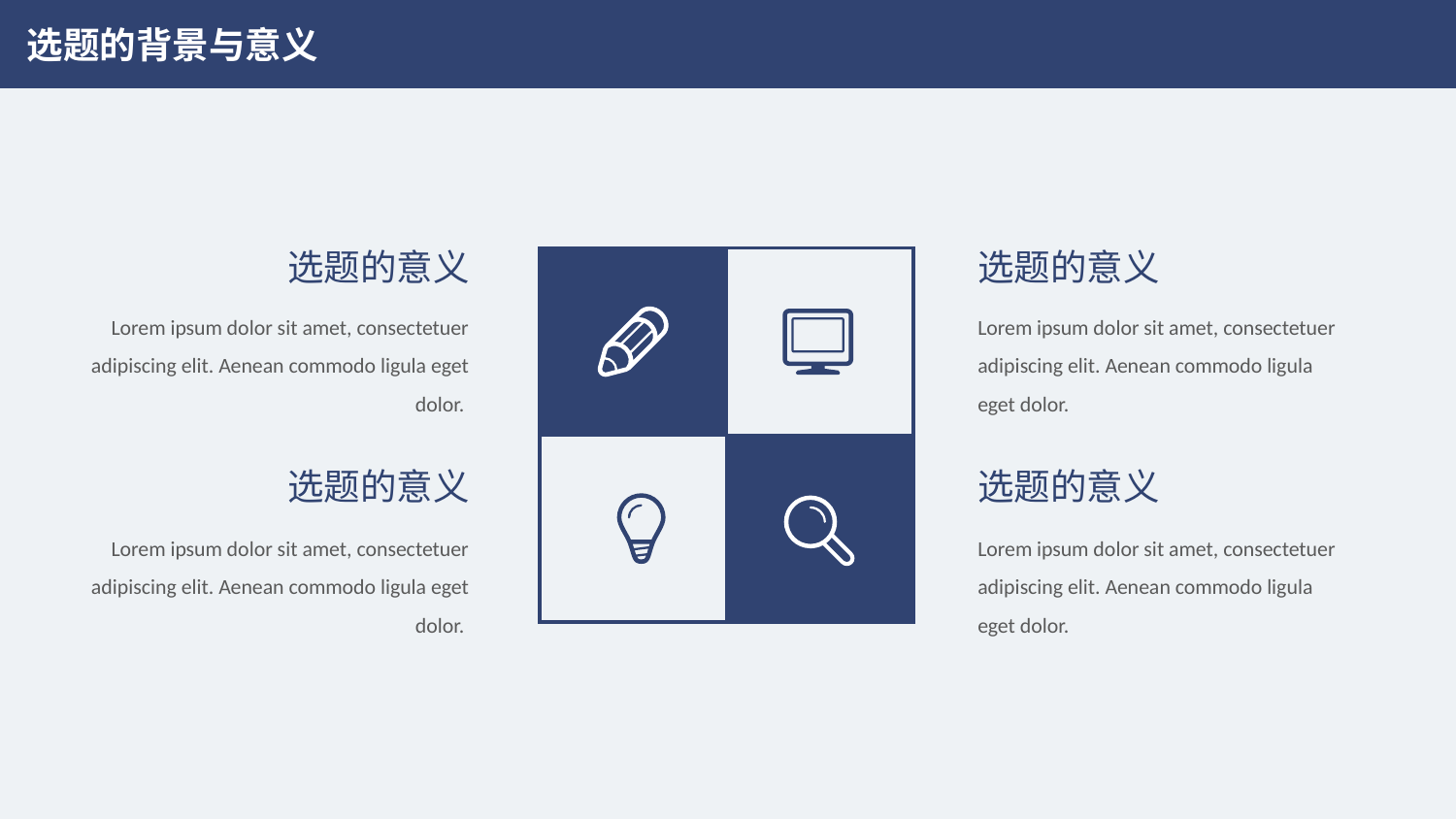

选题的背景与意义
选题的意义
选题的意义

Lorem ipsum dolor sit amet, consectetuer adipiscing elit. Aenean commodo ligula eget dolor.
Lorem ipsum dolor sit amet, consectetuer adipiscing elit. Aenean commodo ligula eget dolor.

选题的意义
选题的意义

Lorem ipsum dolor sit amet, consectetuer adipiscing elit. Aenean commodo ligula eget dolor.
Lorem ipsum dolor sit amet, consectetuer adipiscing elit. Aenean commodo ligula eget dolor.